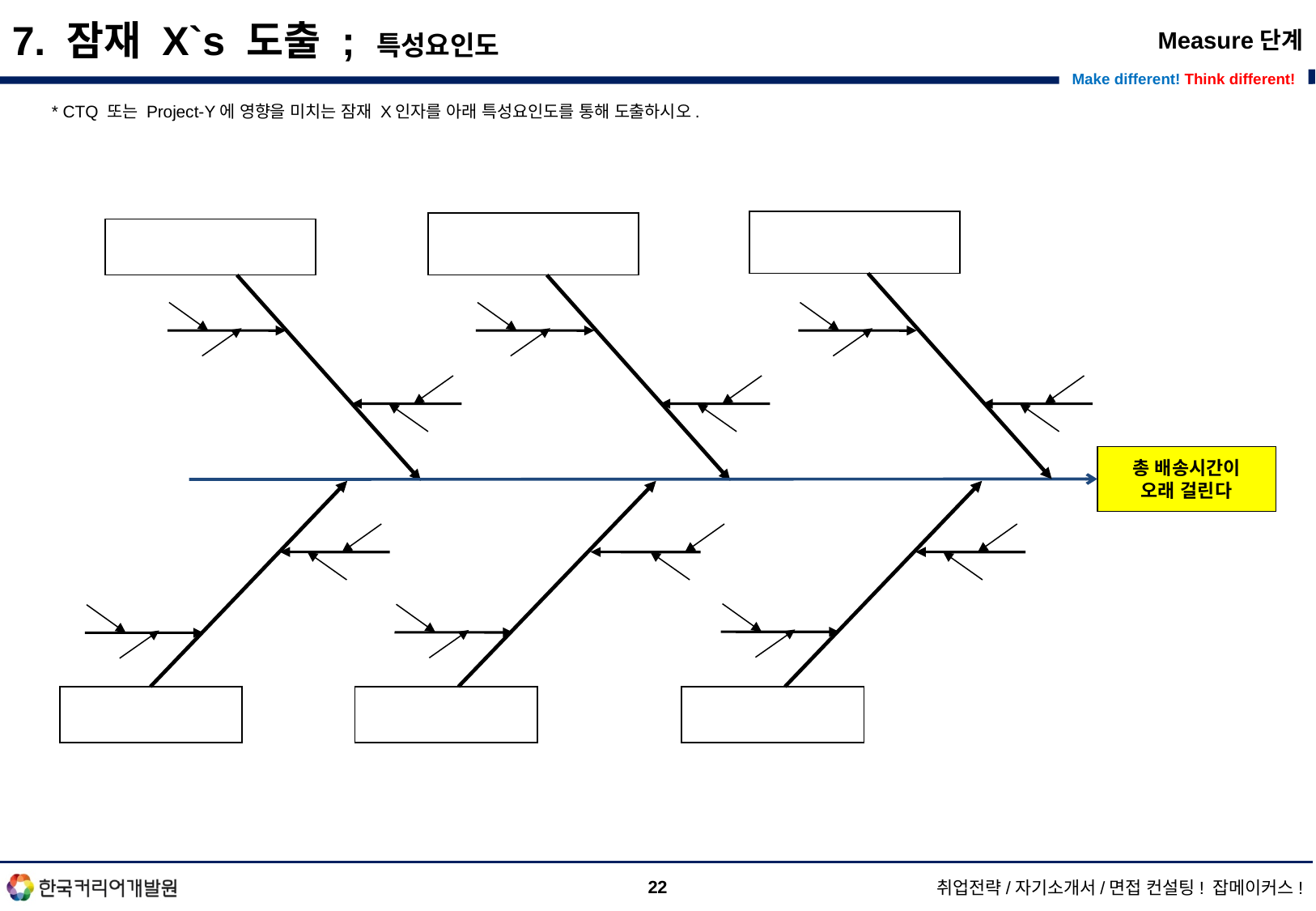

7. 잠재 X`s 도출 ; 특성요인도
Measure단계
* CTQ 또는 Project-Y에 영향을 미치는 잠재 X인자를 아래 특성요인도를 통해 도출하시오.

총 배송시간이
오래 걸린다